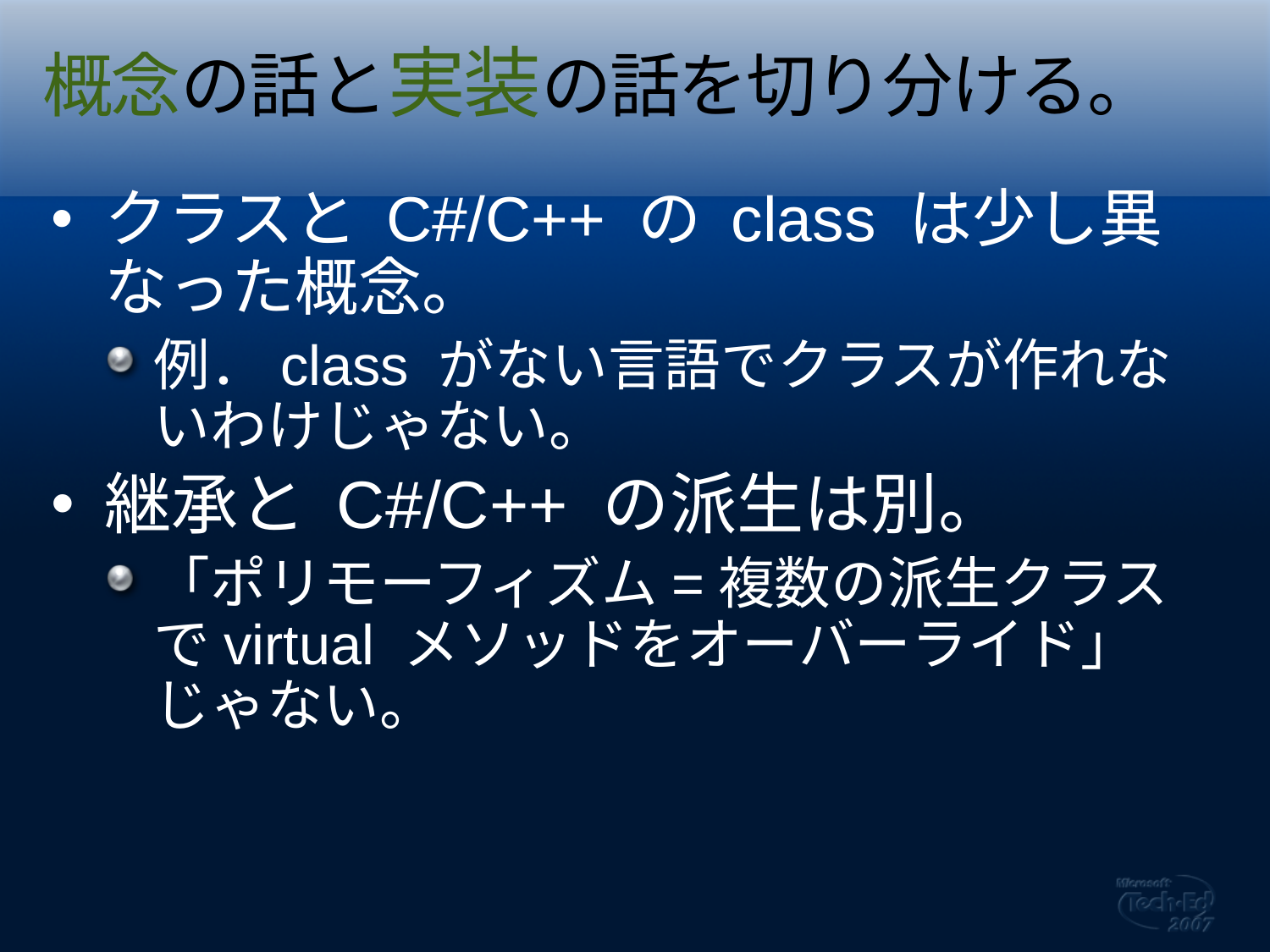

# 概念の話と実装の話を切り分ける。
クラスと C#/C++ の class は少し異なった概念。
例．class がない言語でクラスが作れないわけじゃない。
継承と C#/C++ の派生は別。
「ポリモーフィズム=複数の派生クラスでvirtual メソッドをオーバーライド」 じゃない。